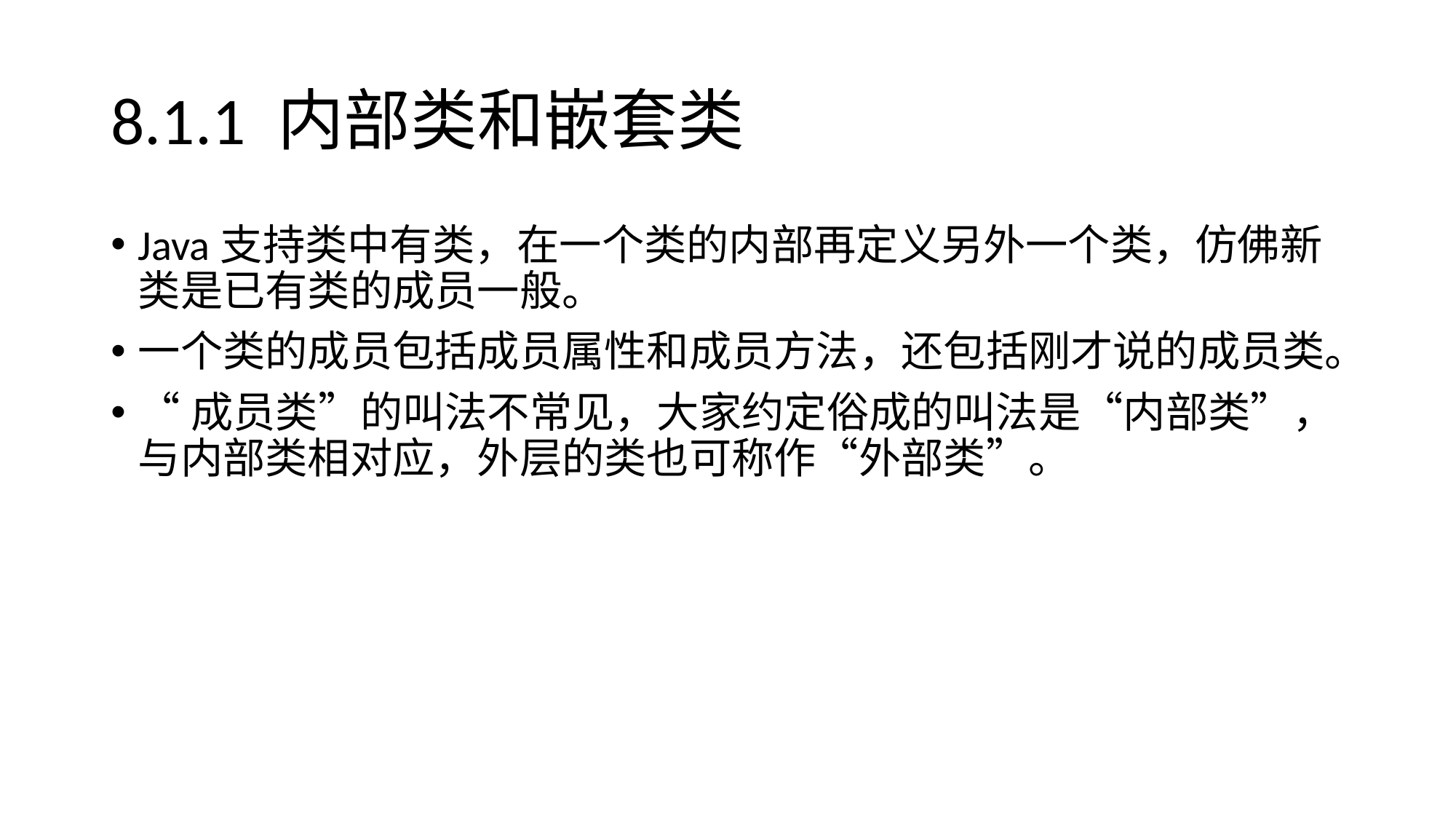

# 8.1.1 内部类和嵌套类
Java支持类中有类，在一个类的内部再定义另外一个类，仿佛新类是已有类的成员一般。
一个类的成员包括成员属性和成员方法，还包括刚才说的成员类。
“成员类”的叫法不常见，大家约定俗成的叫法是“内部类”，与内部类相对应，外层的类也可称作“外部类”。